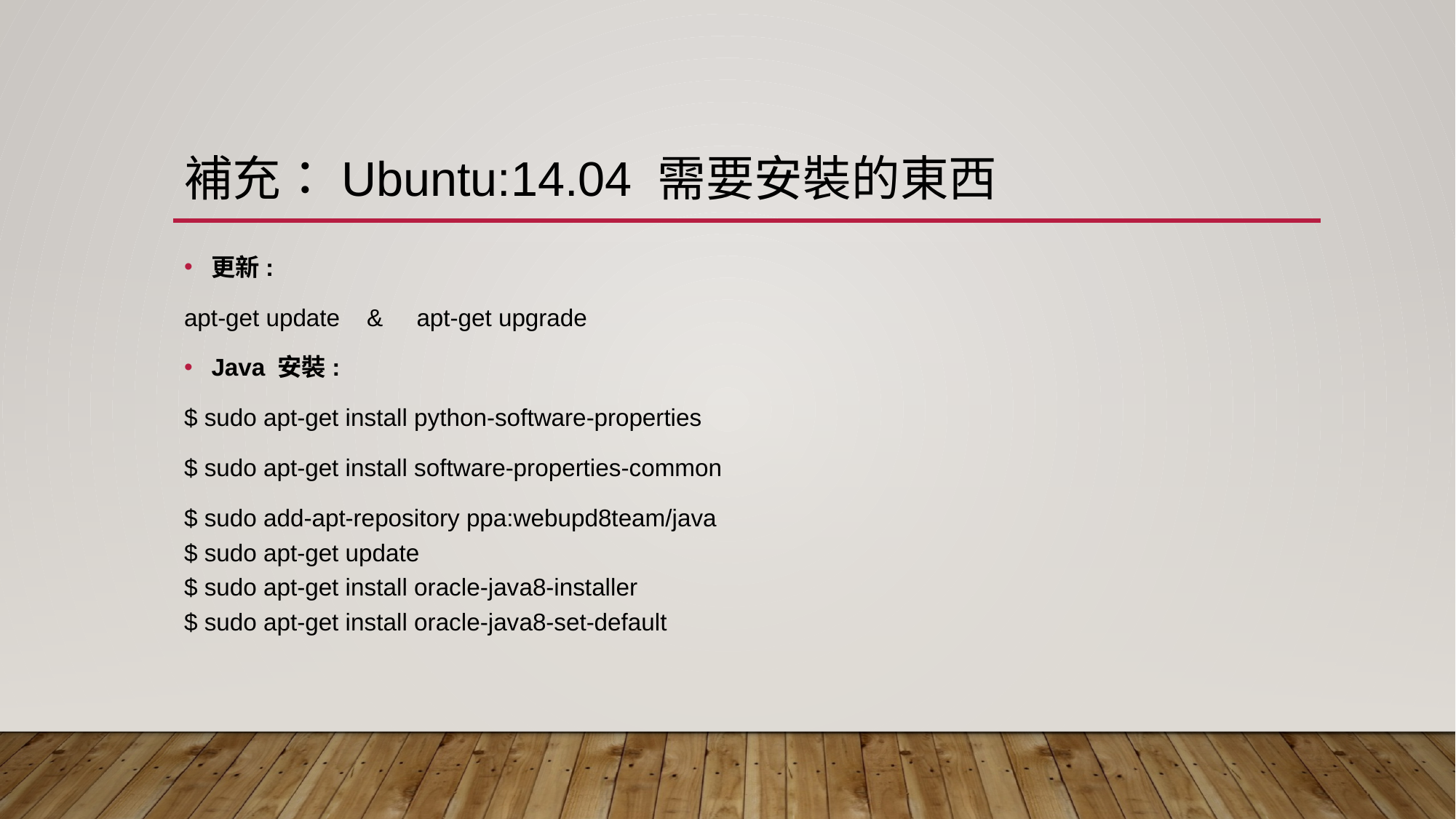

# 補充：Ubuntu:14.04 需要安裝的東西
更新:
apt-get update    &     apt-get upgrade
Java 安裝:
$ sudo apt-get install python-software-properties
$ sudo apt-get install software-properties-common
$ sudo add-apt-repository ppa:webupd8team/java
$ sudo apt-get update
$ sudo apt-get install oracle-java8-installer
$ sudo apt-get install oracle-java8-set-default